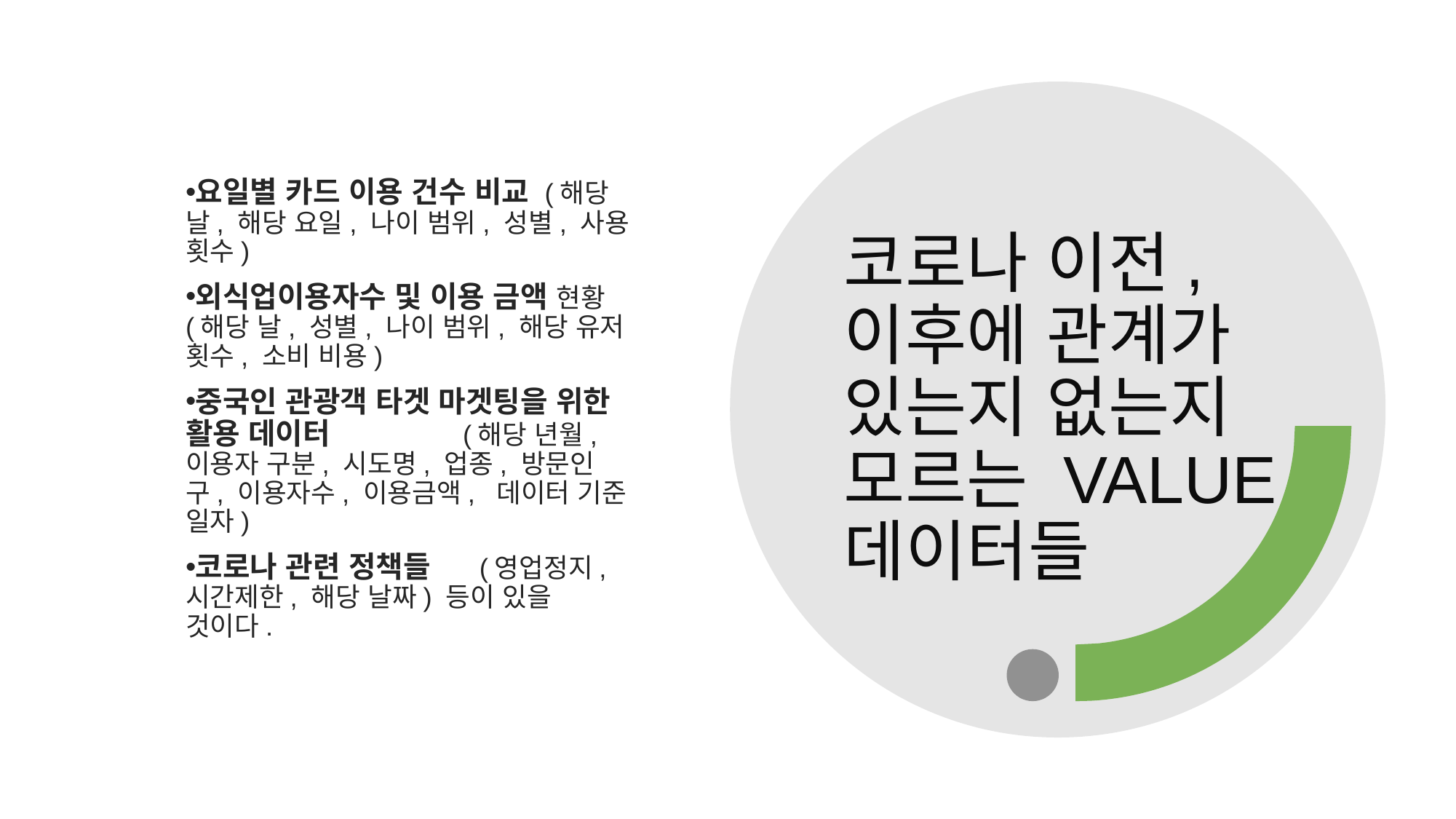

요일별 카드 이용 건수 비교 (해당 날, 해당 요일, 나이 범위, 성별, 사용 횟수)
외식업이용자수 및 이용 금액 현황(해당 날, 성별, 나이 범위, 해당 유저 횟수, 소비 비용)
중국인 관광객 타겟 마겟팅을 위한 활용 데이터               (해당 년월, 이용자 구분, 시도명, 업종, 방문인구, 이용자수, 이용금액,  데이터 기준 일자)
코로나 관련 정책들     (영업정지, 시간제한, 해당 날짜) 등이 있을 것이다.
# 코로나 이전, 이후에 관계가 있는지 없는지 모르는 VALUE 데이터들